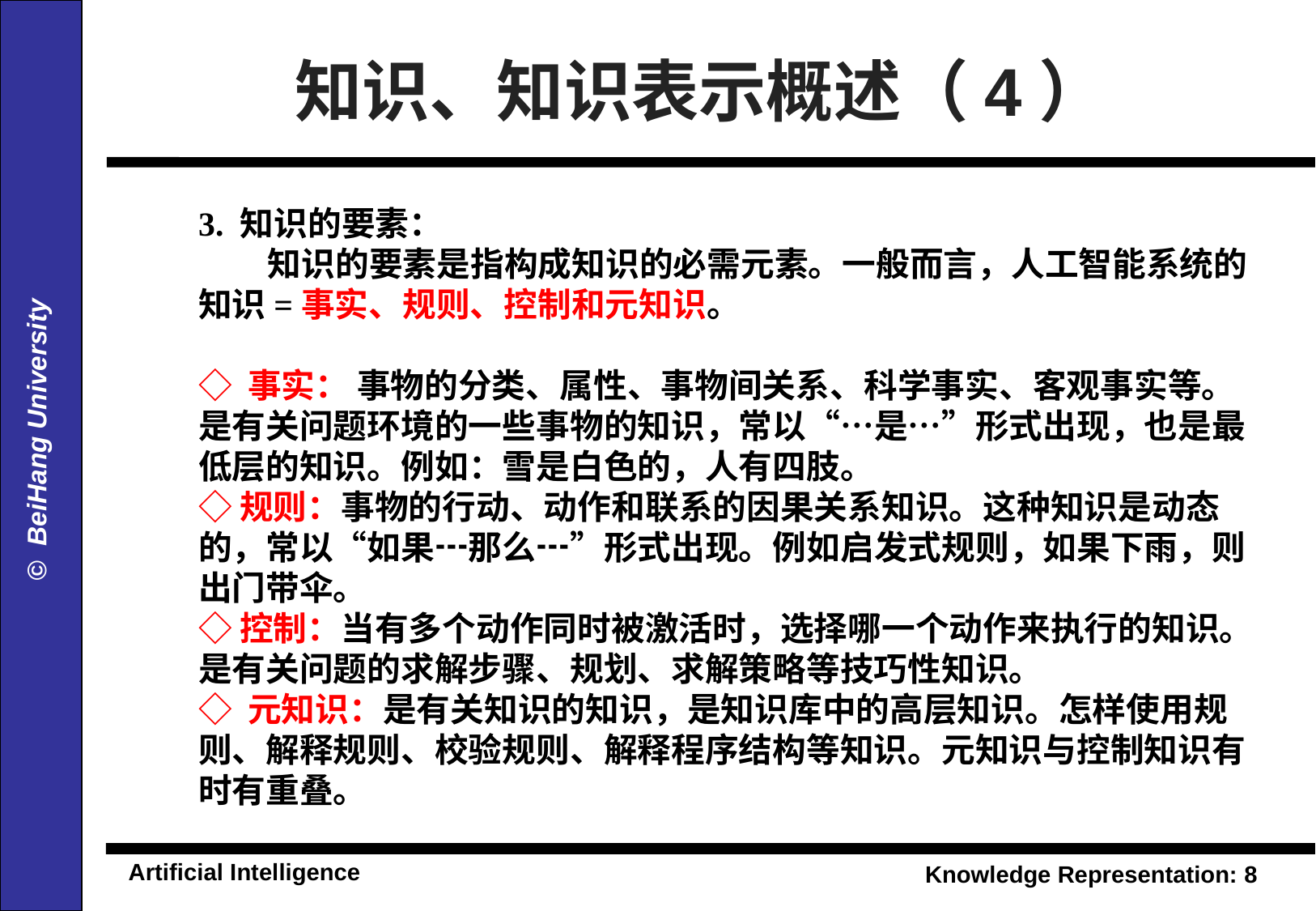

知识、知识表示概述（4）
3. 知识的要素：
        知识的要素是指构成知识的必需元素。一般而言，人工智能系统的知识=事实、规则、控制和元知识。
◇ 事实： 事物的分类、属性、事物间关系、科学事实、客观事实等。是有关问题环境的一些事物的知识，常以“…是…”形式出现，也是最低层的知识。例如：雪是白色的，人有四肢。
◇ 规则：事物的行动、动作和联系的因果关系知识。这种知识是动态的，常以“如果┅那么┅”形式出现。例如启发式规则，如果下雨，则出门带伞。
◇ 控制：当有多个动作同时被激活时，选择哪一个动作来执行的知识。是有关问题的求解步骤、规划、求解策略等技巧性知识。
◇ 元知识：是有关知识的知识，是知识库中的高层知识。怎样使用规则、解释规则、校验规则、解释程序结构等知识。元知识与控制知识有时有重叠。